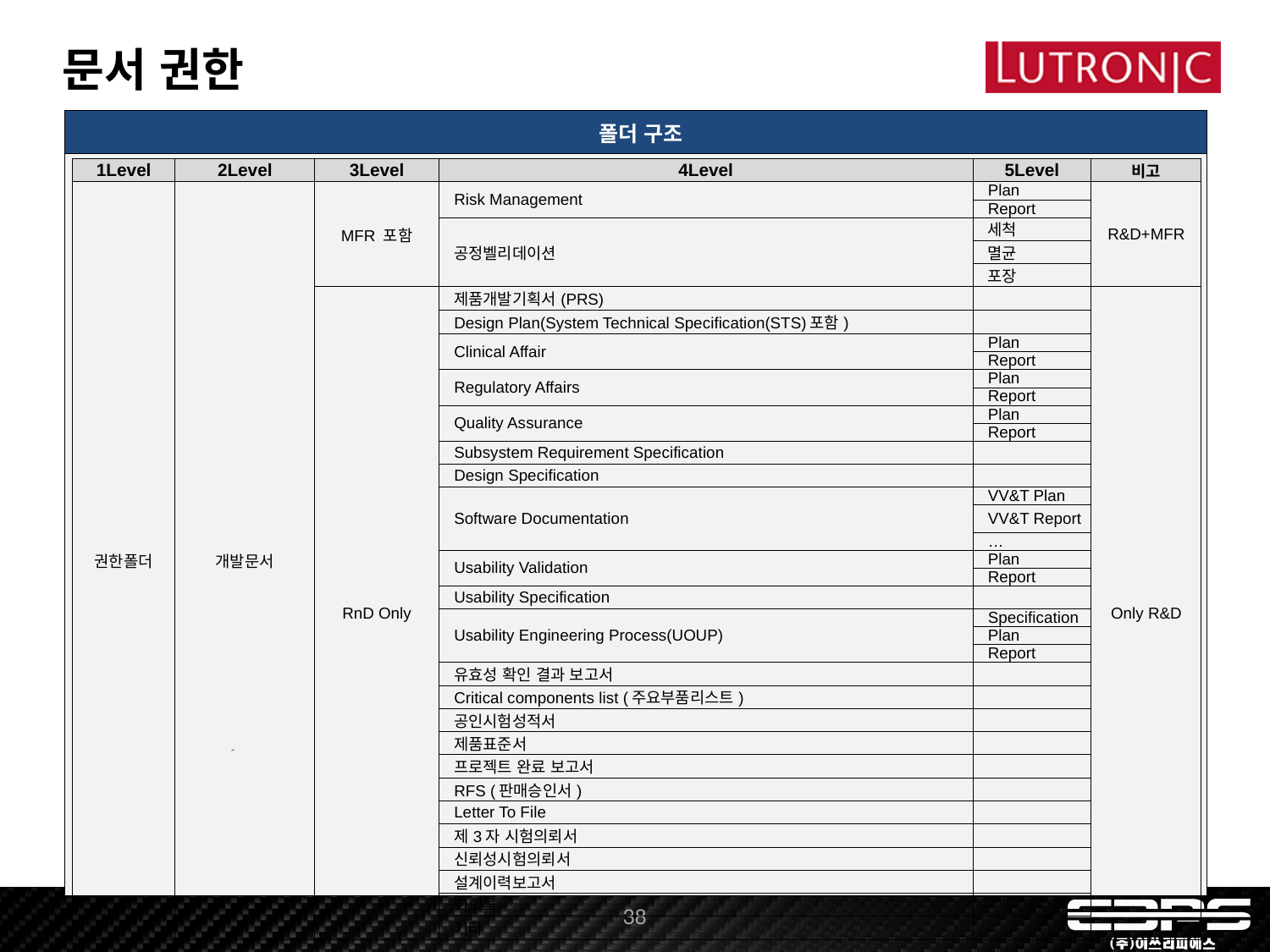

문서 권한
| 폴더 구조 |
| --- |
|  |
| 1Level | 2Level | 3Level | 4Level | 5Level | 비고 |
| --- | --- | --- | --- | --- | --- |
| 권한폴더 | 개발문서 | MFR 포함 | Risk Management | Plan | R&D+MFR |
|  |  |  |  | Report |  |
|  |  |  | 공정벨리데이션 | 세척 |  |
|  |  |  |  | 멸균 |  |
|  |  |  |  | 포장 |  |
|  |  | RnD Only | 제품개발기획서(PRS) |  | Only R&D |
|  |  |  | Design Plan(System Technical Specification(STS)포함) |  |  |
|  |  |  | Clinical Affair | Plan |  |
|  |  |  |  | Report |  |
|  |  |  | Regulatory Affairs | Plan |  |
|  |  |  |  | Report |  |
|  |  |  | Quality Assurance | Plan |  |
|  |  |  |  | Report |  |
|  |  |  | Subsystem Requirement Specification |  |  |
|  |  |  | Design Specification |  |  |
|  |  |  | Software Documentation | VV&T Plan |  |
|  |  |  |  | VV&T Report |  |
|  |  |  |  | … |  |
|  |  |  | Usability Validation | Plan |  |
|  |  |  |  | Report |  |
|  |  |  | Usability Specification |  |  |
|  |  |  | Usability Engineering Process(UOUP) | Specification |  |
|  |  |  |  | Plan |  |
|  |  |  |  | Report |  |
|  |  |  | 유효성 확인 결과 보고서 |  |  |
|  |  |  | Critical components list (주요부품리스트) |  |  |
|  |  |  | 공인시험성적서 |  |  |
|  |  |  | 제품표준서 |  |  |
|  |  |  | 프로젝트 완료 보고서 |  |  |
|  |  |  | RFS (판매승인서) |  |  |
|  |  |  | Letter To File |  |  |
|  |  |  | 제3자 시험의뢰서 |  |  |
|  |  |  | 신뢰성시험의뢰서 |  |  |
|  |  |  | 설계이력보고서 |  |  |
|  |  |  | 회의록 |  |  |
|  |  |  | 기타 |  |  |